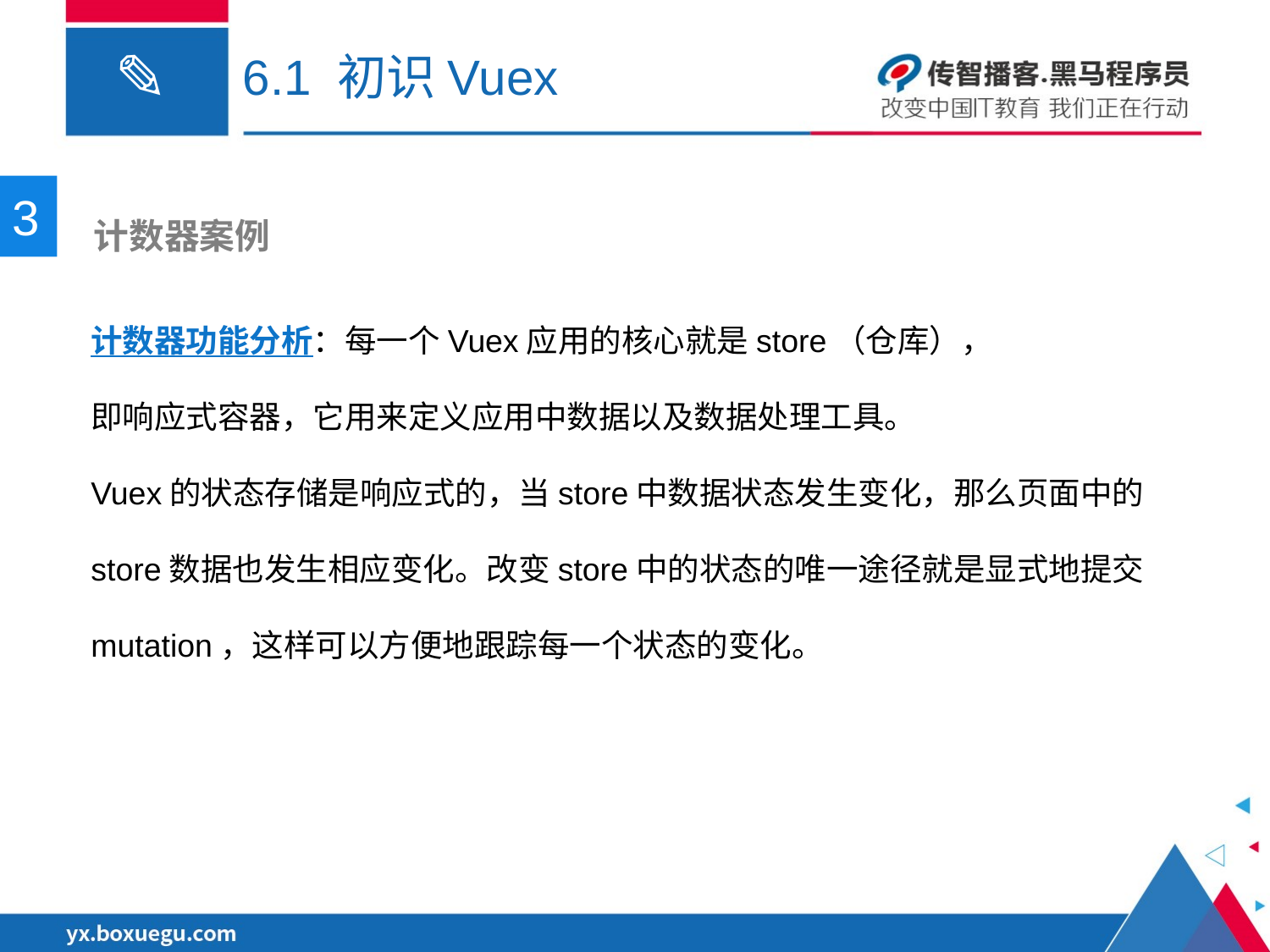

# 6.1 初识Vuex

3
  计数器案例
计数器功能分析：每一个Vuex应用的核心就是store（仓库），
即响应式容器，它用来定义应用中数据以及数据处理工具。
Vuex的状态存储是响应式的，当store中数据状态发生变化，那么页面中的store数据也发生相应变化。改变store中的状态的唯一途径就是显式地提交mutation，这样可以方便地跟踪每一个状态的变化。